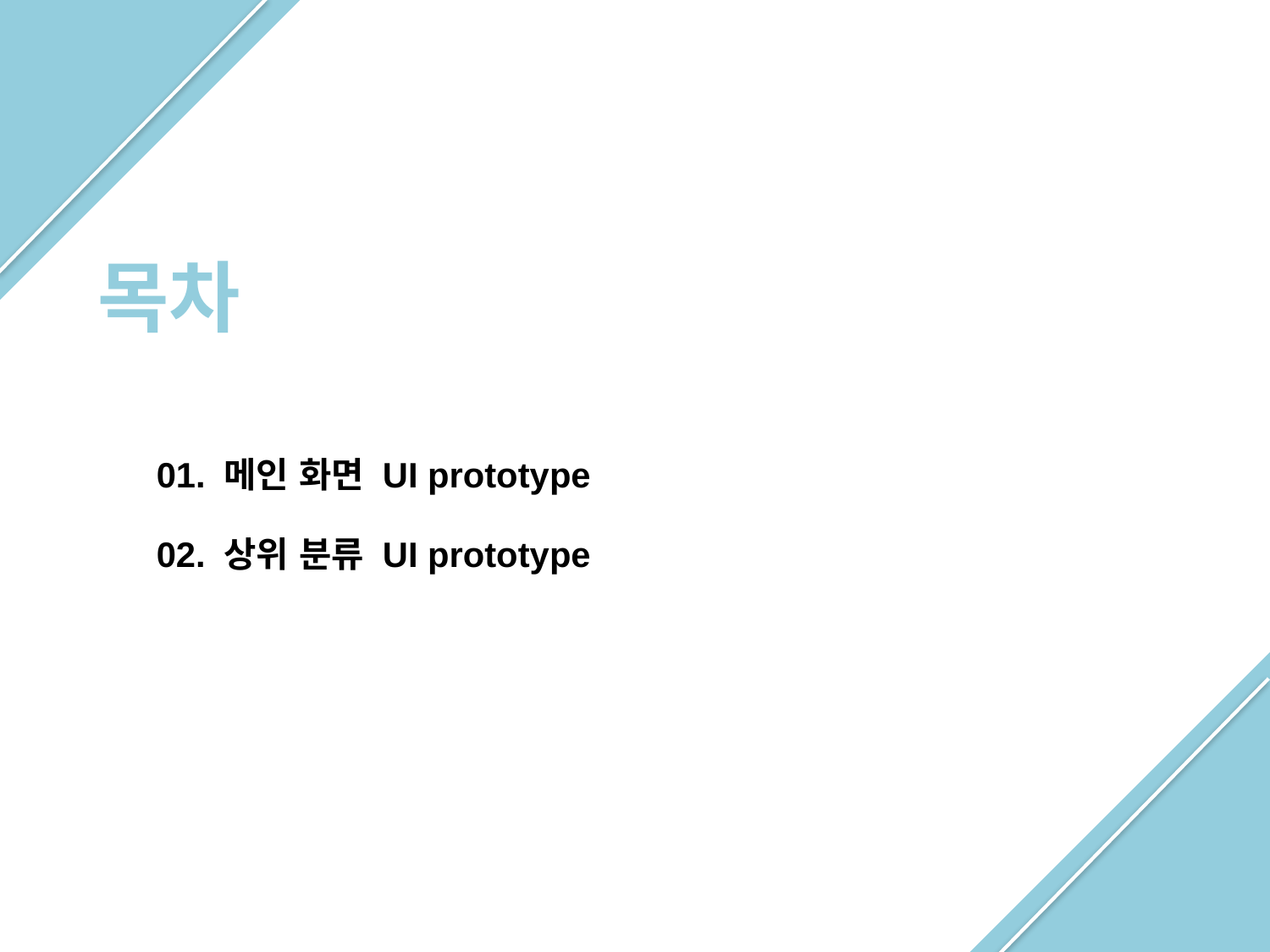

# 목차
01. 메인 화면 UI prototype
02. 상위 분류 UI prototype